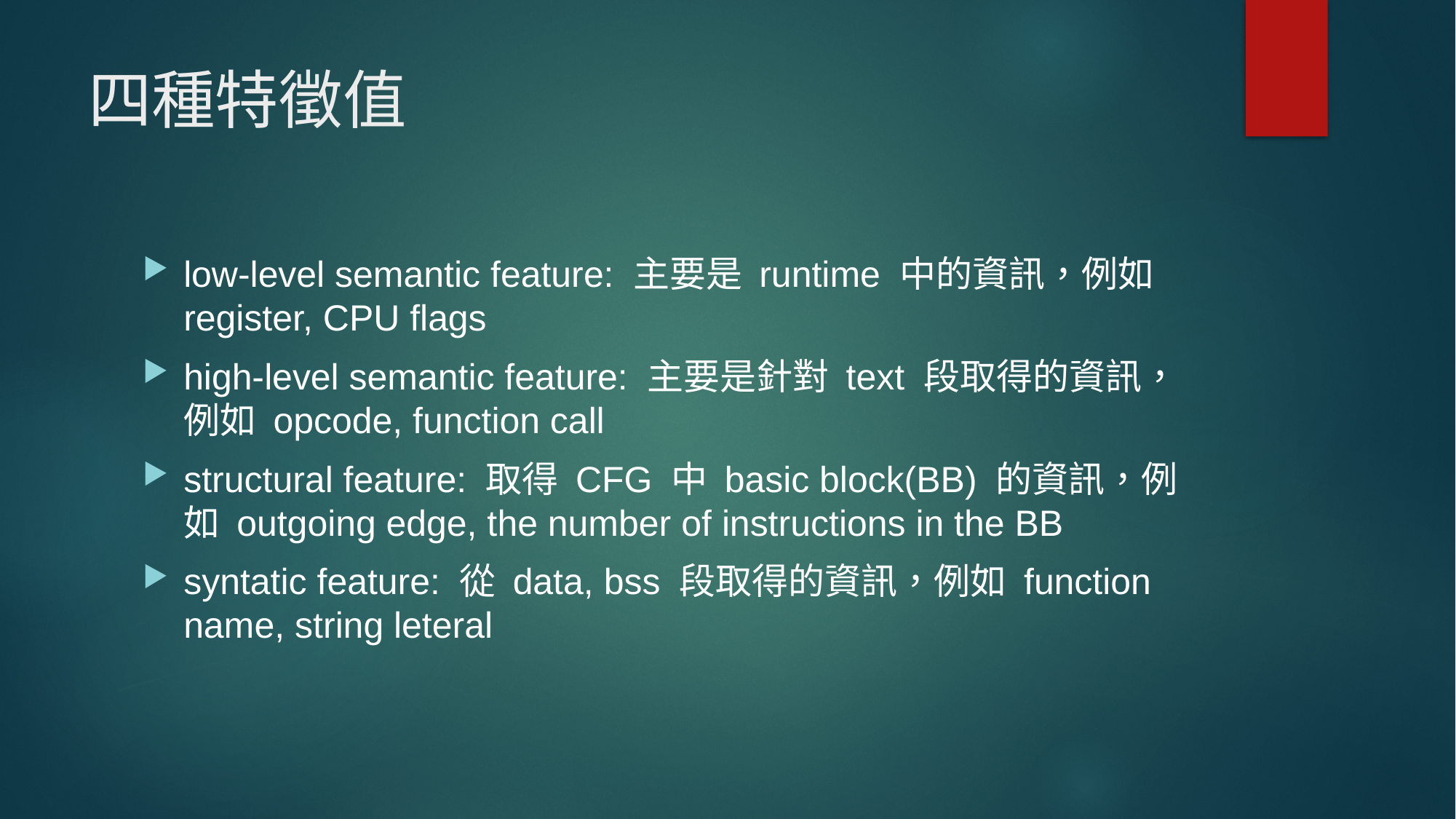

# 四種特徵值
low-level semantic feature: 主要是 runtime 中的資訊，例如 register, CPU flags
high-level semantic feature: 主要是針對 text 段取得的資訊，例如 opcode, function call
structural feature: 取得 CFG 中 basic block(BB) 的資訊，例如 outgoing edge, the number of instructions in the BB
syntatic feature: 從 data, bss 段取得的資訊，例如 function name, string leteral